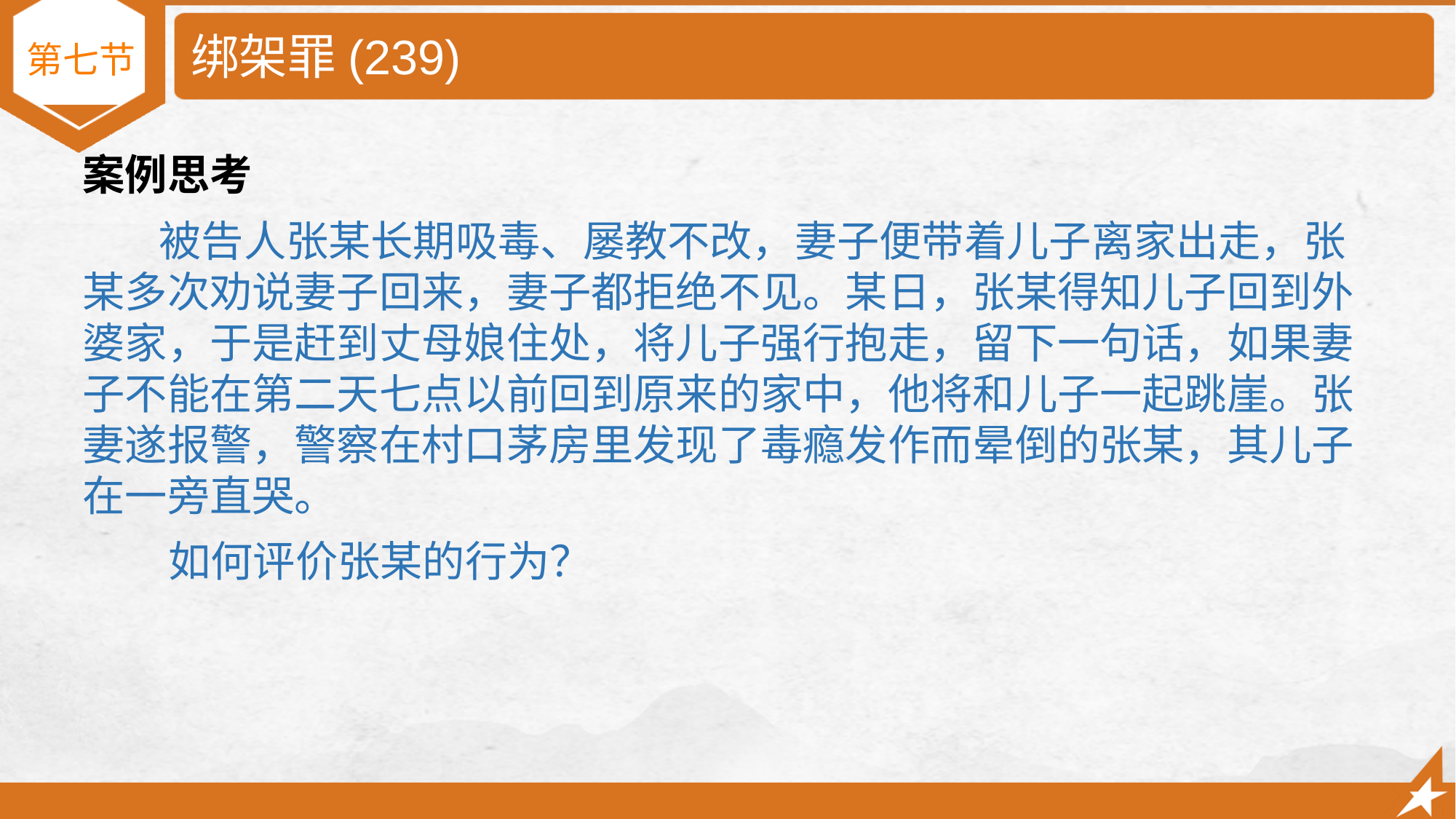

# 绑架罪(239)
第七节
案例思考
       被告人张某长期吸毒、屡教不改，妻子便带着儿子离家出走，张某多次劝说妻子回来，妻子都拒绝不见。某日，张某得知儿子回到外婆家，于是赶到丈母娘住处，将儿子强行抱走，留下一句话，如果妻子不能在第二天七点以前回到原来的家中，他将和儿子一起跳崖。张妻遂报警，警察在村口茅房里发现了毒瘾发作而晕倒的张某，其儿子在一旁直哭。
        如何评价张某的行为？